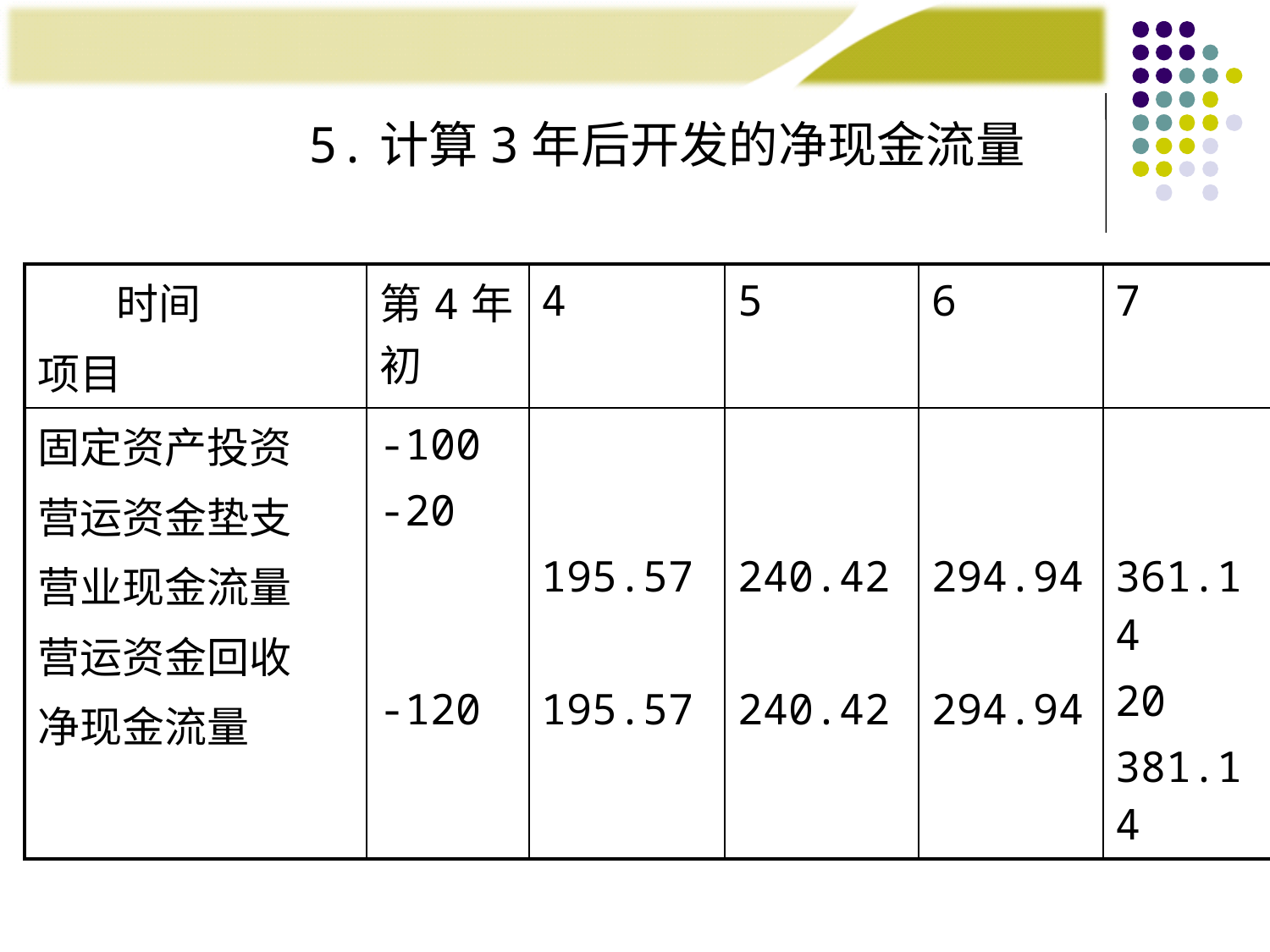

5.计算3年后开发的净现金流量
| 时间 项目 | 第4年初 | 4 | 5 | 6 | 7 |
| --- | --- | --- | --- | --- | --- |
| 固定资产投资 营运资金垫支 营业现金流量 营运资金回收 净现金流量 | -100 -20 -120 | 195.57 195.57 | 240.42 240.42 | 294.94 294.94 | 361.14 20 381.14 |